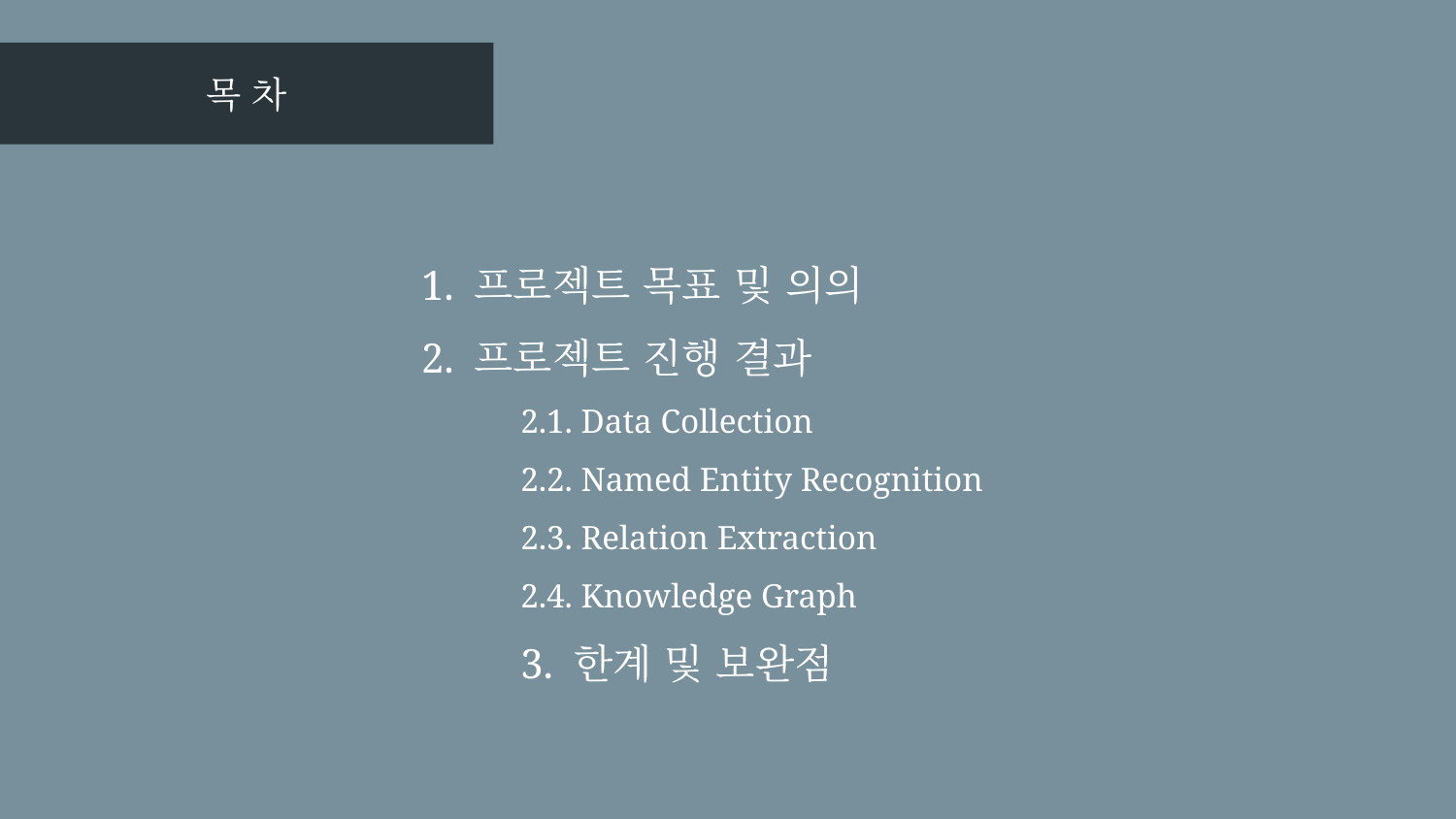

목 차
1. 프로젝트 목표 및 의의
2. 프로젝트 진행 결과
2.1. Data Collection
2.2. Named Entity Recognition
2.3. Relation Extraction
2.4. Knowledge Graph
3. 한계 및 보완점